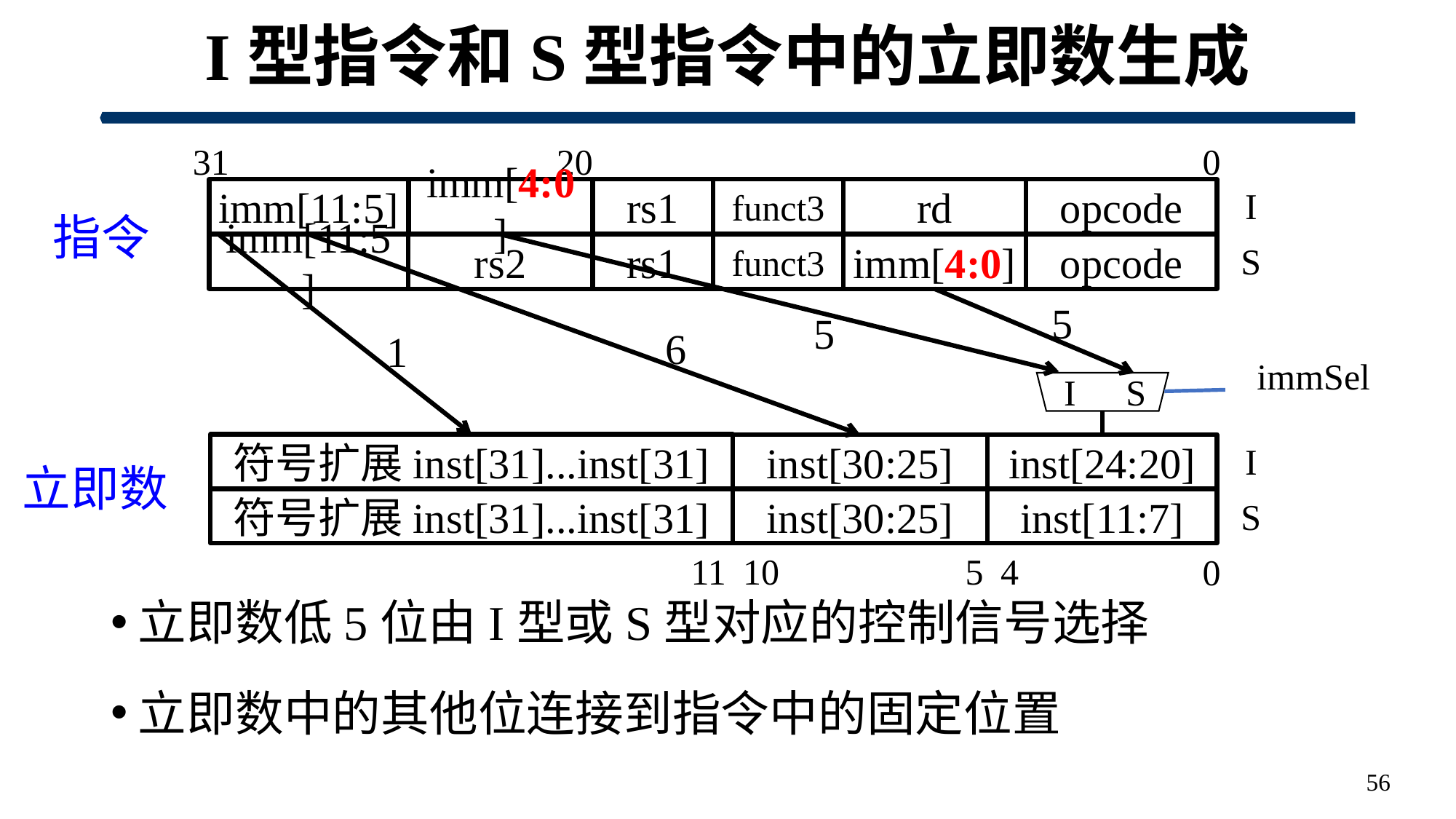

# I型指令和S型指令中的立即数生成

立即数低5位由I型或S型对应的控制信号选择
立即数中的其他位连接到指令中的固定位置
0
imm[11:5]
rs1
funct3
rd
opcode
20
31
I
S
imm[11:5]
rs1
funct3
imm[4:0]
opcode
rs2
imm[4:0]
指令
6
5
1
5
immSel
S
I

I
符号扩展inst[31]...inst[31]
inst[30:25]
inst[24:20]
符号扩展inst[31]...inst[31]
inst[30:25]
inst[11:7]
S
11
10
5
4
0
立即数
56